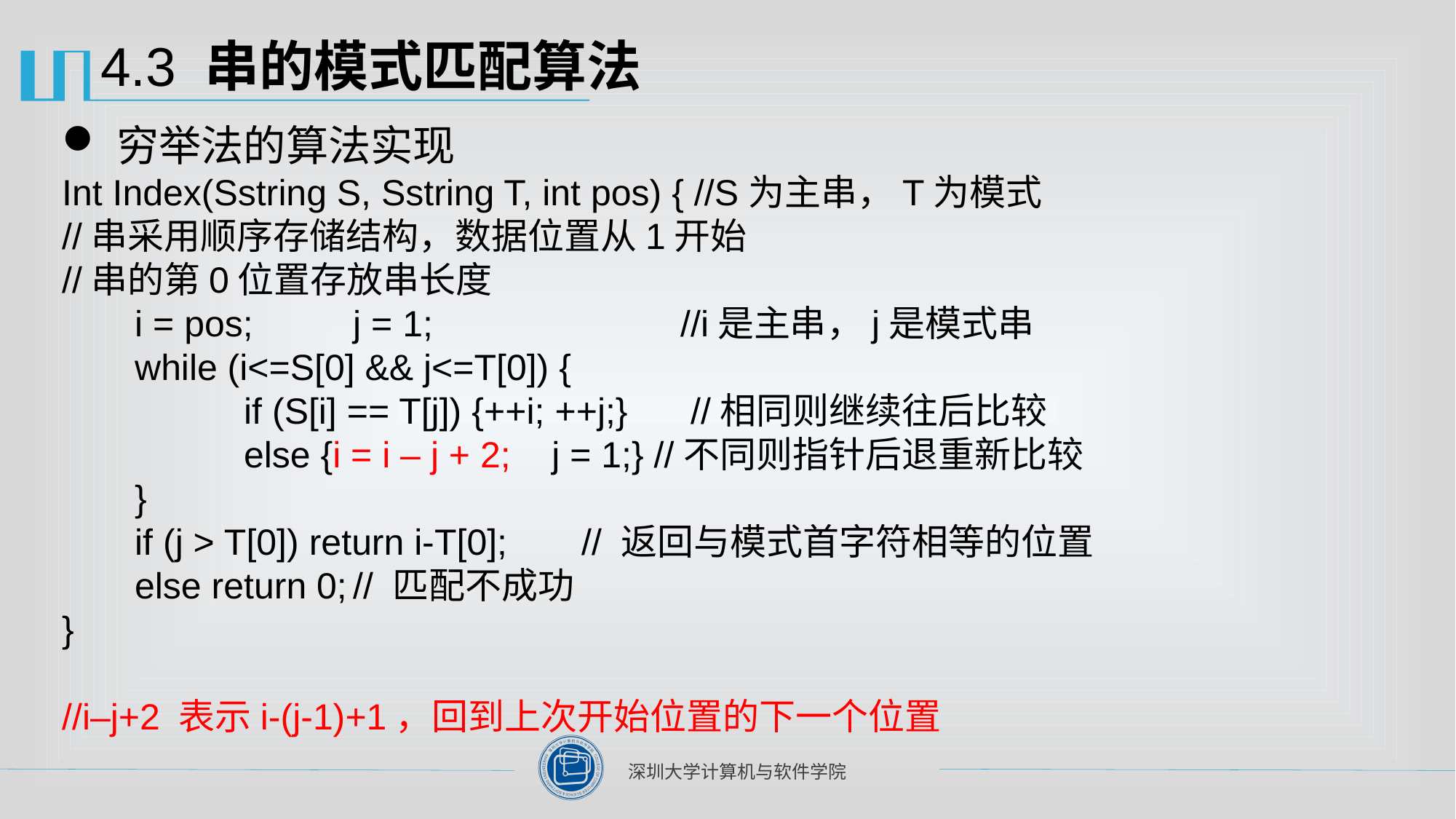

# 4.3 串的模式匹配算法
穷举法的算法实现
Int Index(Sstring S, Sstring T, int pos) { //S为主串，T为模式
//串采用顺序存储结构，数据位置从1开始
//串的第0位置存放串长度
	i = pos;	j = 1;			//i是主串，j是模式串
	while (i<=S[0] && j<=T[0]) {
		if (S[i] == T[j]) {++i; ++j;}	 //相同则继续往后比较
		else {i = i – j + 2;    j = 1;} //不同则指针后退重新比较
	}
	if (j > T[0]) return i-T[0];	 // 返回与模式首字符相等的位置
	else return 0;	// 匹配不成功
}

//i–j+2 表示i-(j-1)+1，回到上次开始位置的下一个位置

16